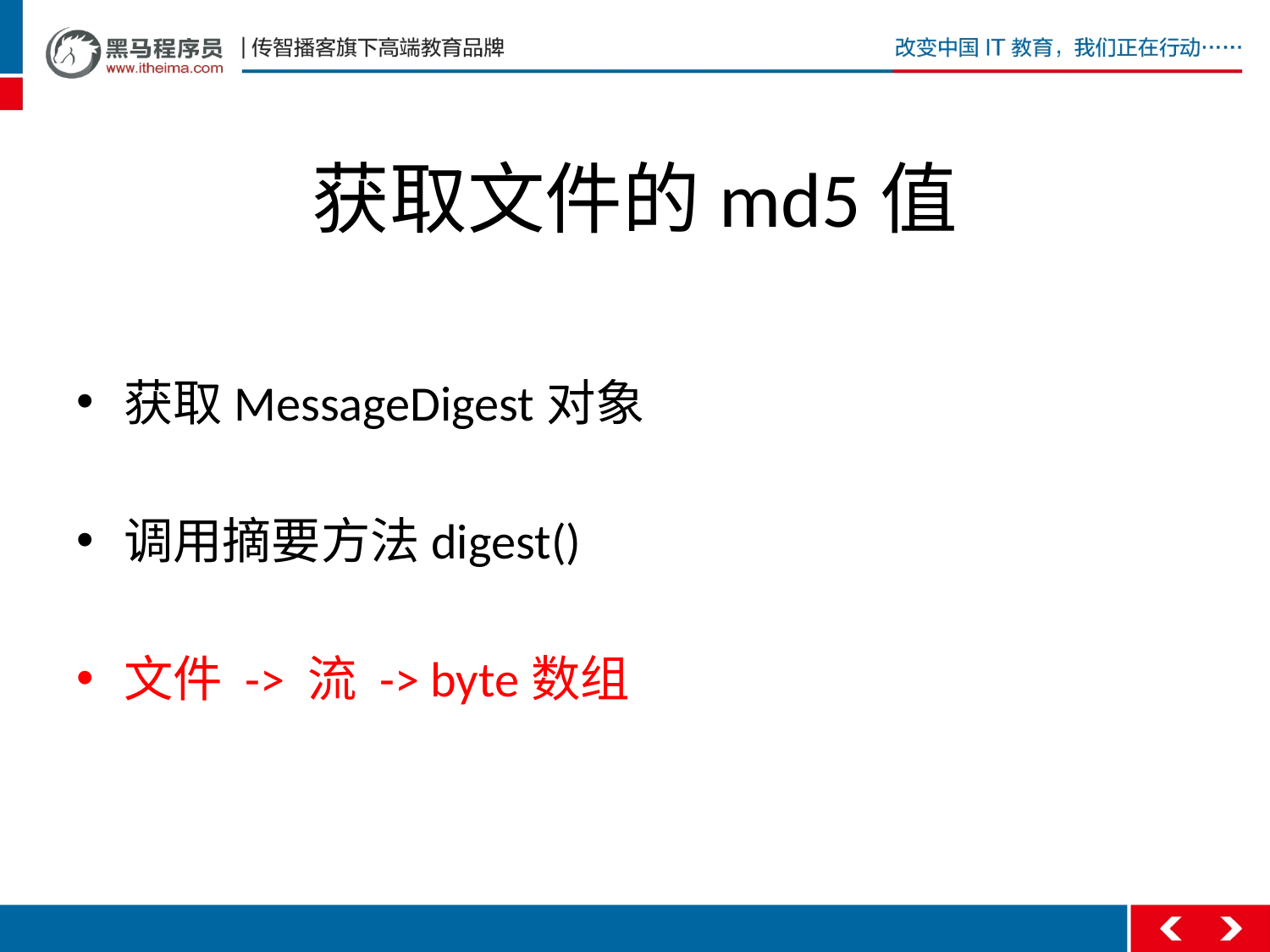

# 获取文件的md5值

获取MessageDigest对象

调用摘要方法digest()

文件 -> 流 -> byte数组